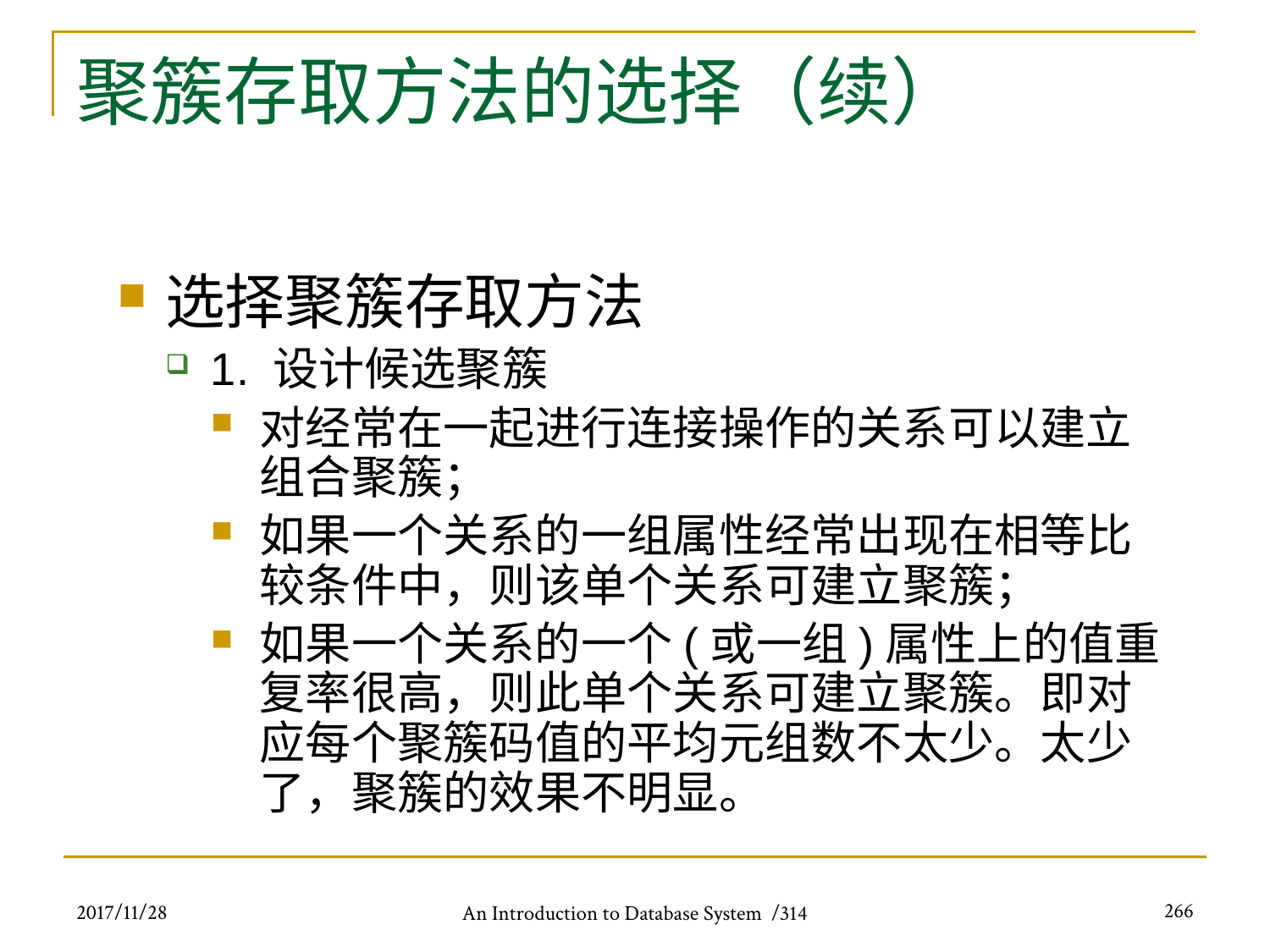

# 聚簇存取方法的选择（续）
选择聚簇存取方法
1. 设计候选聚簇
对经常在一起进行连接操作的关系可以建立组合聚簇；
如果一个关系的一组属性经常出现在相等比较条件中，则该单个关系可建立聚簇；
如果一个关系的一个(或一组)属性上的值重复率很高，则此单个关系可建立聚簇。即对应每个聚簇码值的平均元组数不太少。太少了，聚簇的效果不明显。
2017/11/28
266
An Introduction to Database System  /314